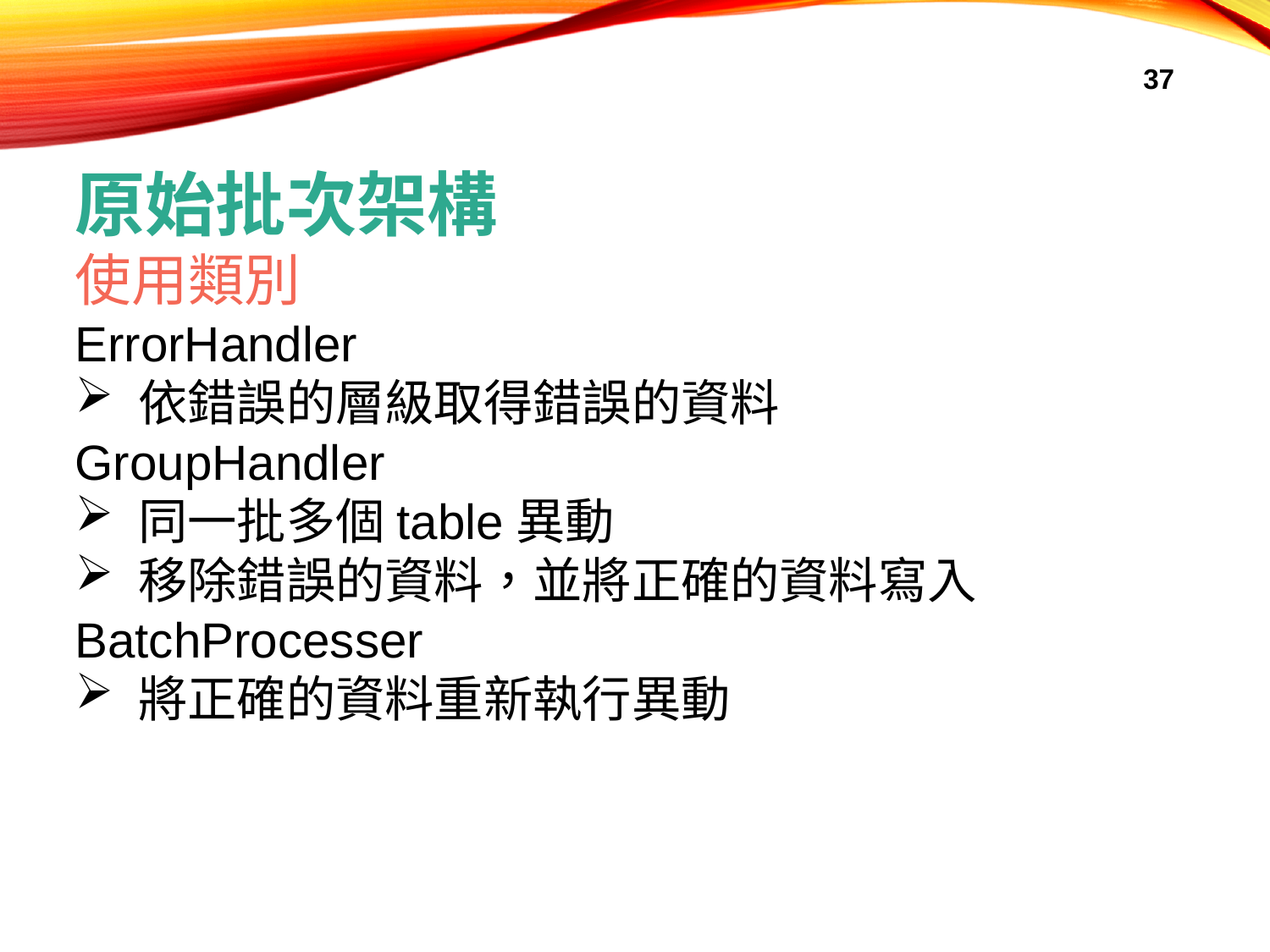

37
原始批次架構
使用類別
ErrorHandler
依錯誤的層級取得錯誤的資料
GroupHandler
同一批多個table異動
移除錯誤的資料，並將正確的資料寫入
BatchProcesser
將正確的資料重新執行異動